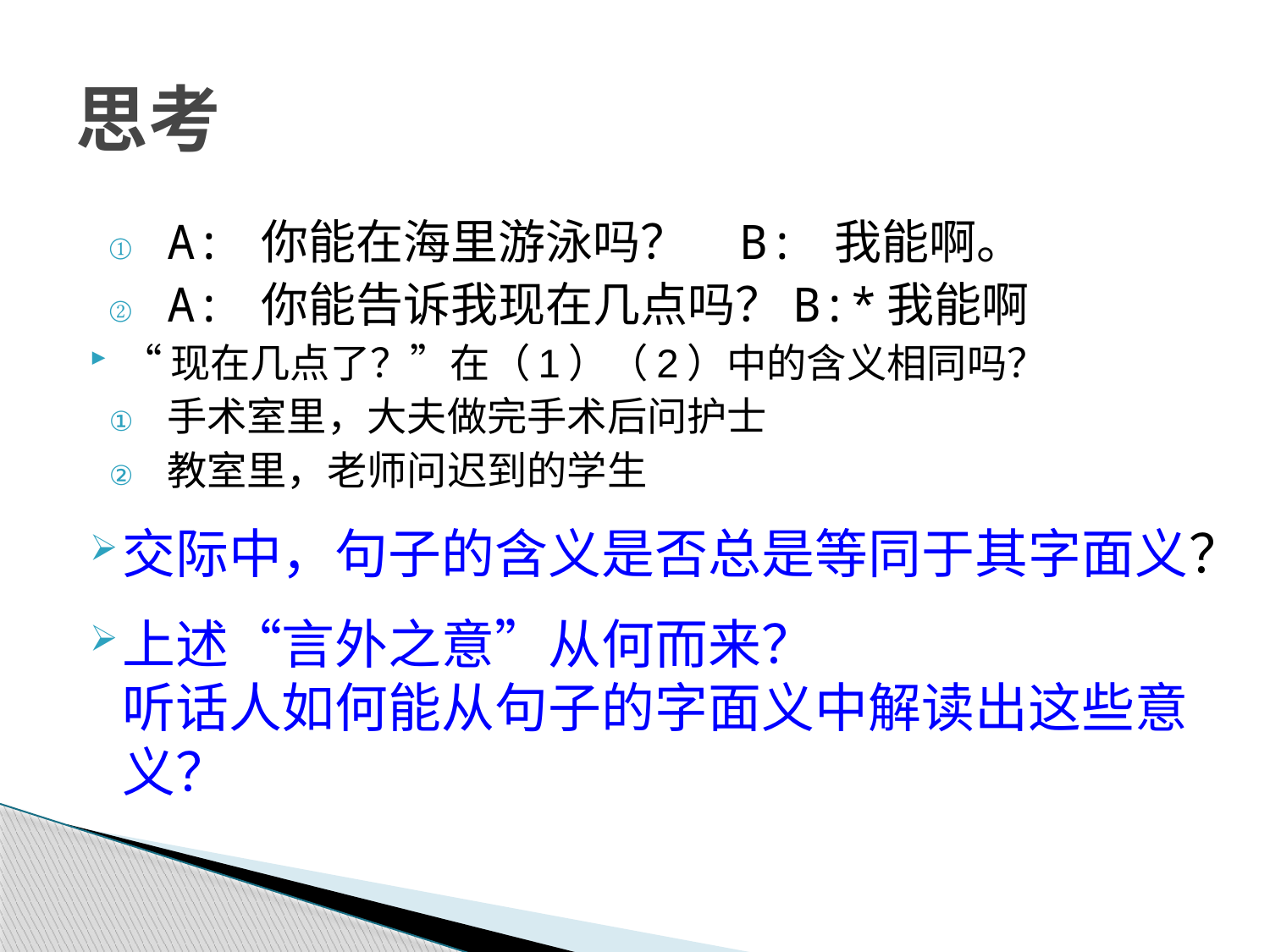

# 思考
A: 你能在海里游泳吗？    B: 我能啊。
A: 你能告诉我现在几点吗？B:*我能啊
“现在几点了？”在（1）（2）中的含义相同吗？
手术室里，大夫做完手术后问护士
教室里，老师问迟到的学生
交际中，句子的含义是否总是等同于其字面义？
上述“言外之意”从何而来？
听话人如何能从句子的字面义中解读出这些意义？